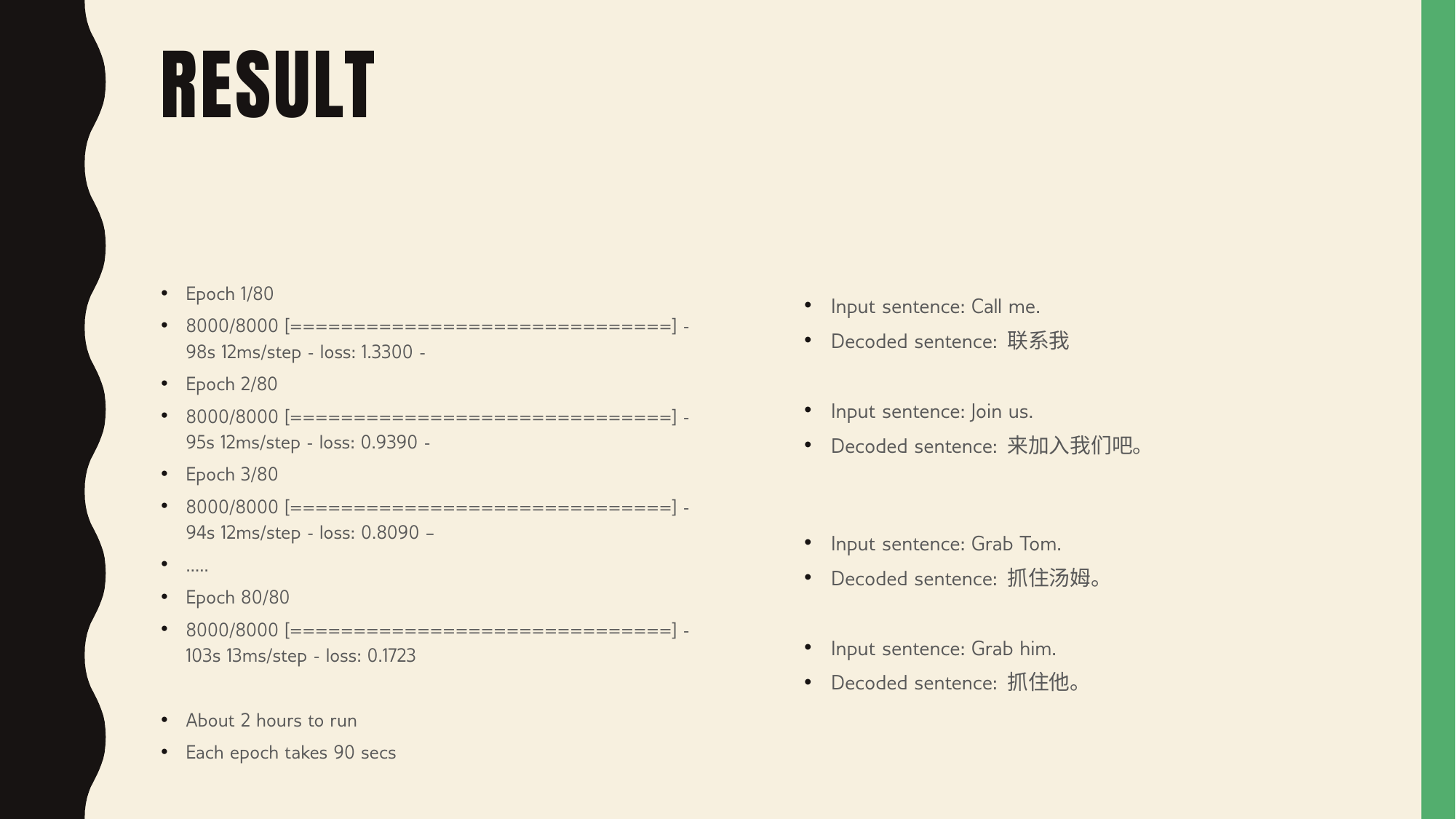

# result
Epoch 1/80
8000/8000 [==============================] - 98s 12ms/step - loss: 1.3300 -
Epoch 2/80
8000/8000 [==============================] - 95s 12ms/step - loss: 0.9390 -
Epoch 3/80
8000/8000 [==============================] - 94s 12ms/step - loss: 0.8090 –
…..
Epoch 80/80
8000/8000 [==============================] - 103s 13ms/step - loss: 0.1723

About 2 hours to run
Each epoch takes 90 secs
Input sentence: Call me.
Decoded sentence: 联系我

Input sentence: Join us.
Decoded sentence: 来加入我们吧。

Input sentence: Grab Tom.
Decoded sentence: 抓住汤姆。

Input sentence: Grab him.
Decoded sentence: 抓住他。